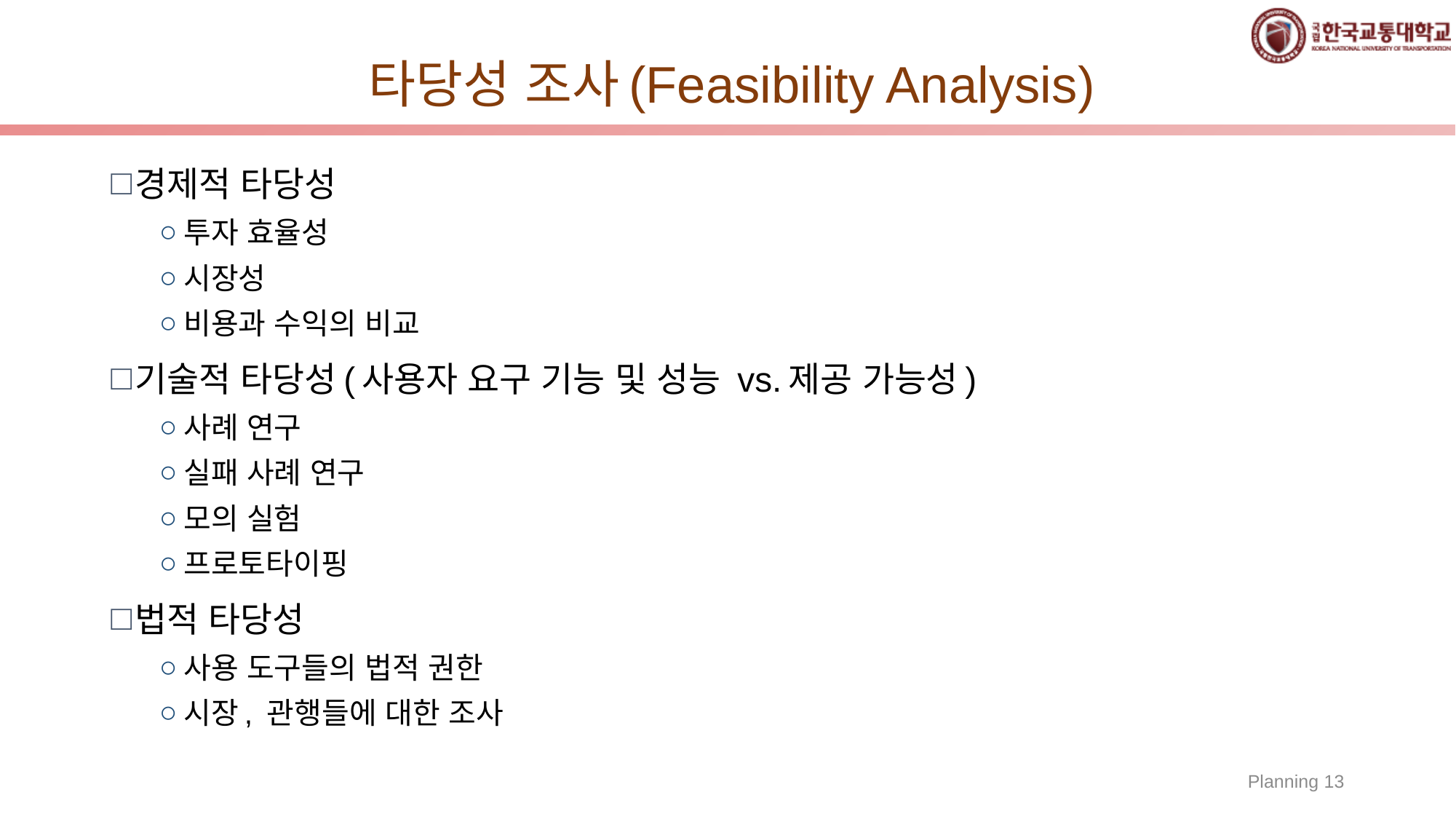

# 타당성 조사(Feasibility Analysis)
경제적 타당성
투자 효율성
시장성
비용과 수익의 비교
기술적 타당성(사용자 요구 기능 및 성능 vs.제공 가능성)
사례 연구
실패 사례 연구
모의 실험
프로토타이핑
법적 타당성
사용 도구들의 법적 권한
시장, 관행들에 대한 조사
Planning 13